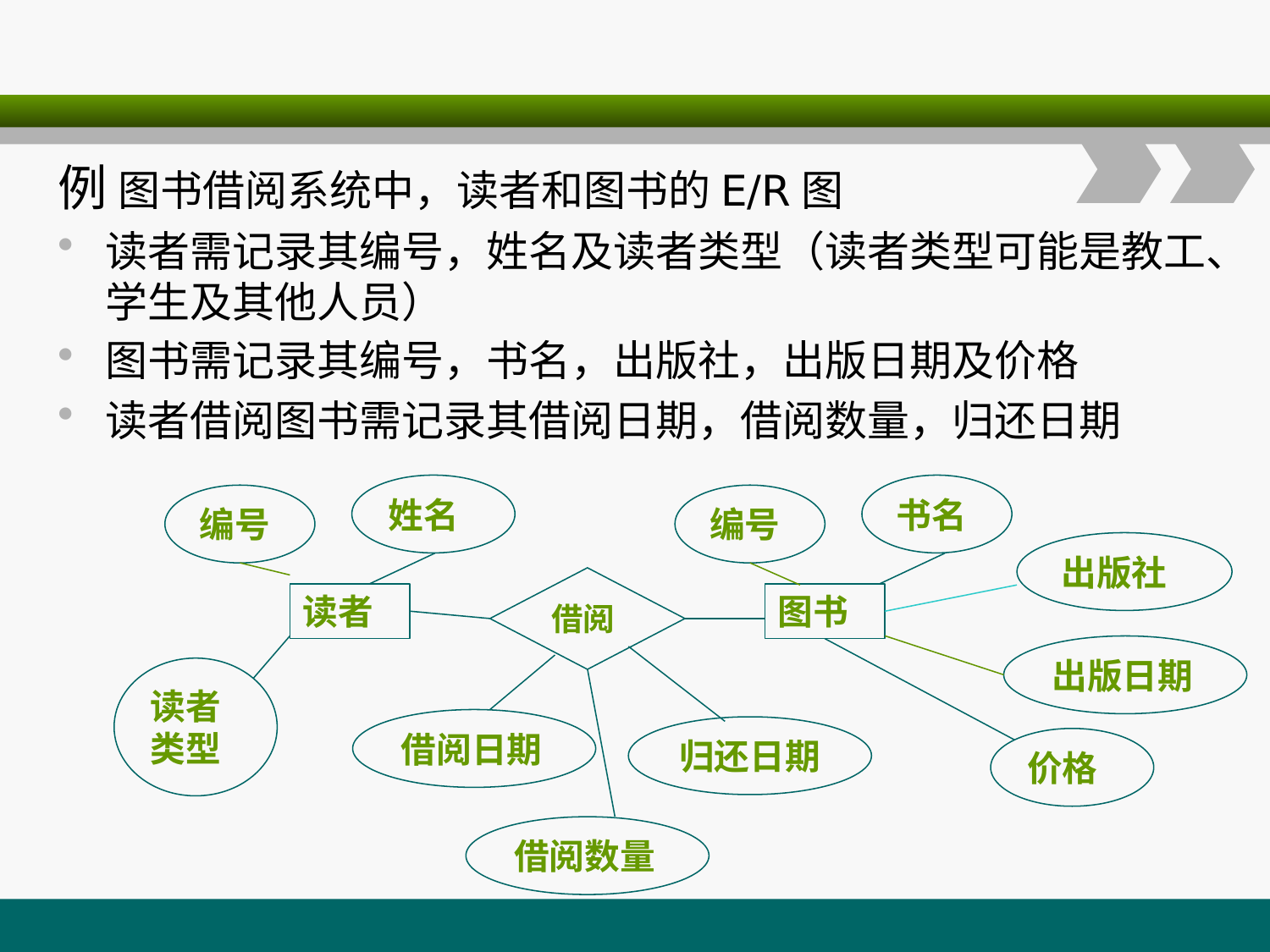

例 图书借阅系统中，读者和图书的E/R图
读者需记录其编号，姓名及读者类型（读者类型可能是教工、学生及其他人员）
图书需记录其编号，书名，出版社，出版日期及价格
读者借阅图书需记录其借阅日期，借阅数量，归还日期

姓名
书名
编号
编号
出版社
借阅
读者
图书
出版日期
借阅日期
归还日期
借阅数量
读者类型
价格